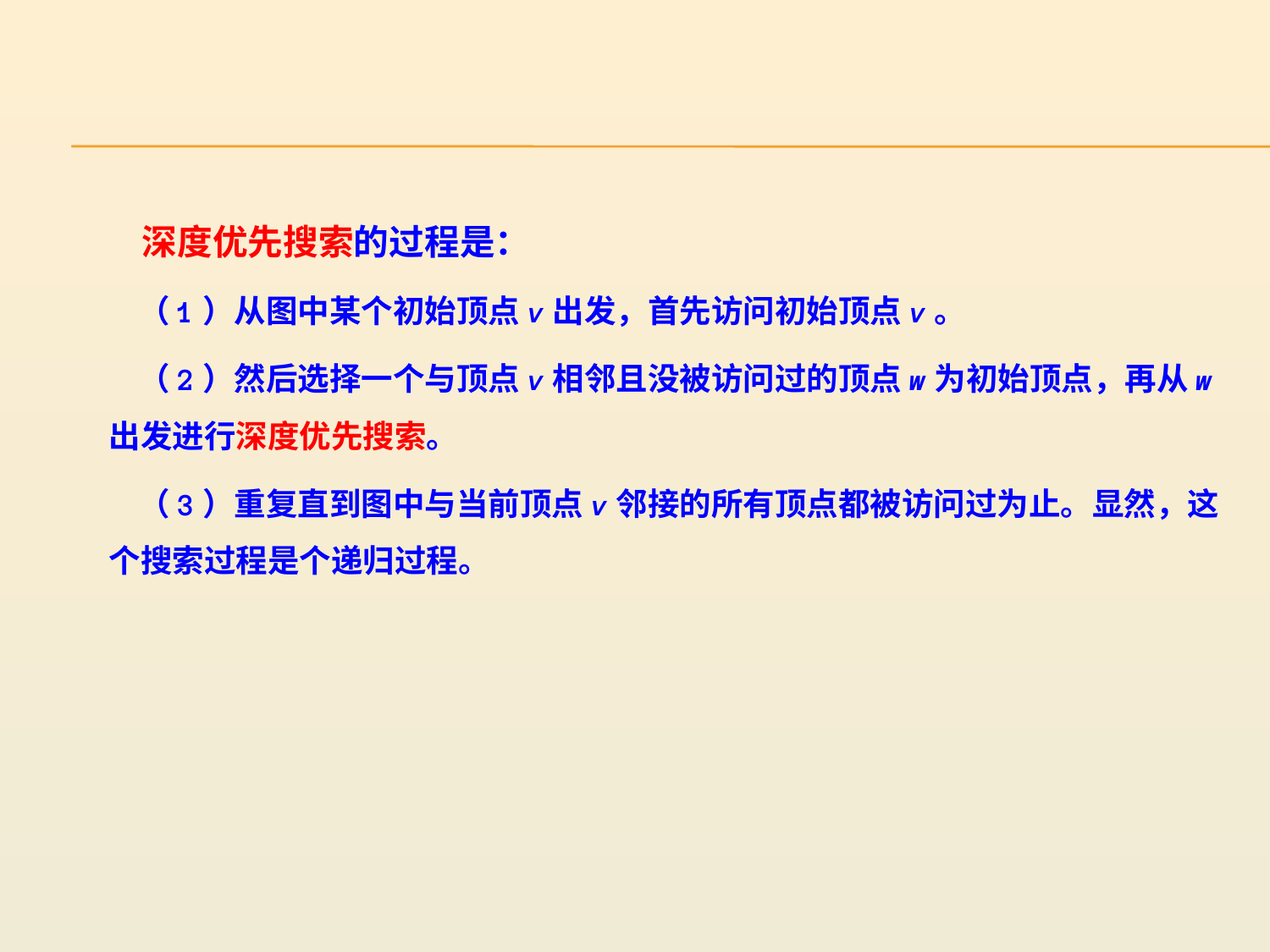

深度优先搜索的过程是：
   （1）从图中某个初始顶点v出发，首先访问初始顶点v。
   （2）然后选择一个与顶点v相邻且没被访问过的顶点w为初始顶点，再从w出发进行深度优先搜索。
   （3）重复直到图中与当前顶点v邻接的所有顶点都被访问过为止。显然，这个搜索过程是个递归过程。